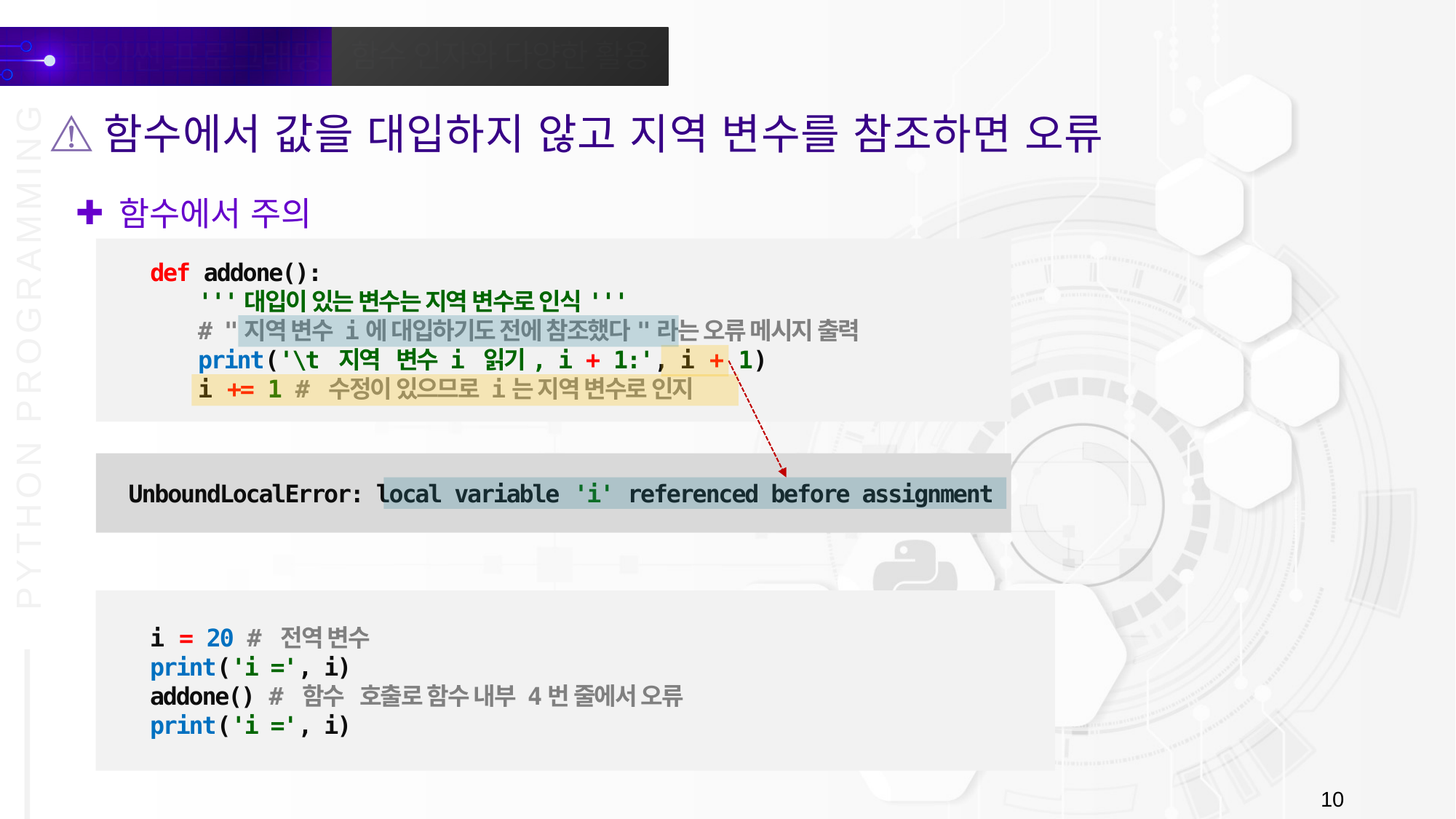

함수에서 값을 대입하지 않고 지역 변수를 참조하면 오류
함수에서 주의
def addone():
'''대입이 있는 변수는 지역 변수로 인식'''
# "지역 변수 i에 대입하기도 전에 참조했다"라는 오류 메시지 출력
print('\t 지역 변수 i 읽기, i + 1:', i + 1)
i += 1 # 수정이 있으므로 i는 지역 변수로 인지

UnboundLocalError: local variable 'i' referenced before assignment

i = 20 # 전역 변수
print('i =', i)
addone() # 함수 호출로 함수 내부 4번 줄에서 오류
print('i =', i)
10